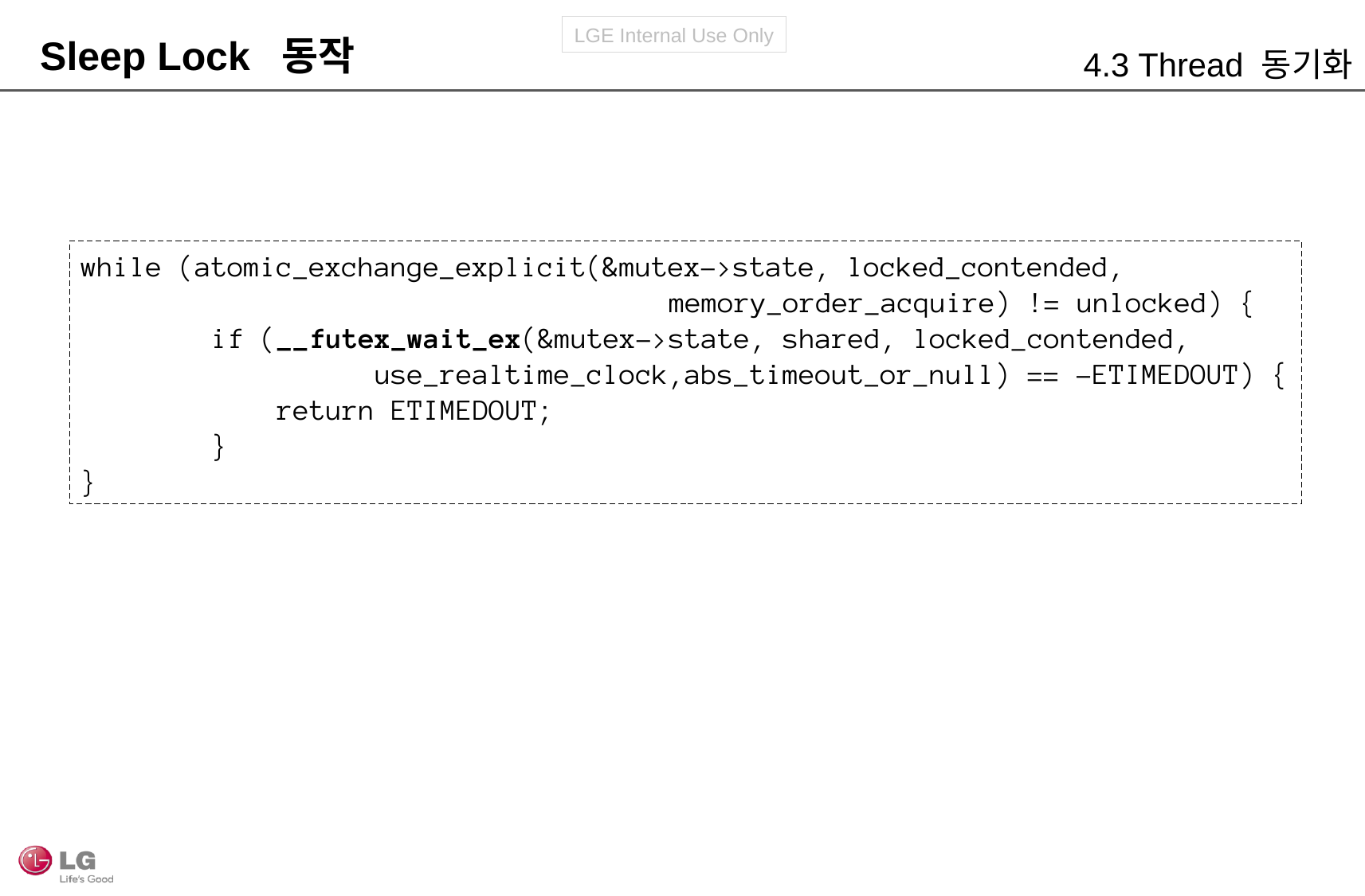

Sleep Lock  동작
4.3 Thread 동기화

while (atomic_exchange_explicit(&mutex->state, locked_contended,
                                    memory_order_acquire) != unlocked) {
        if (__futex_wait_ex(&mutex->state, shared, locked_contended,
                  use_realtime_clock,abs_timeout_or_null) == -ETIMEDOUT) {
            return ETIMEDOUT;
        }
}